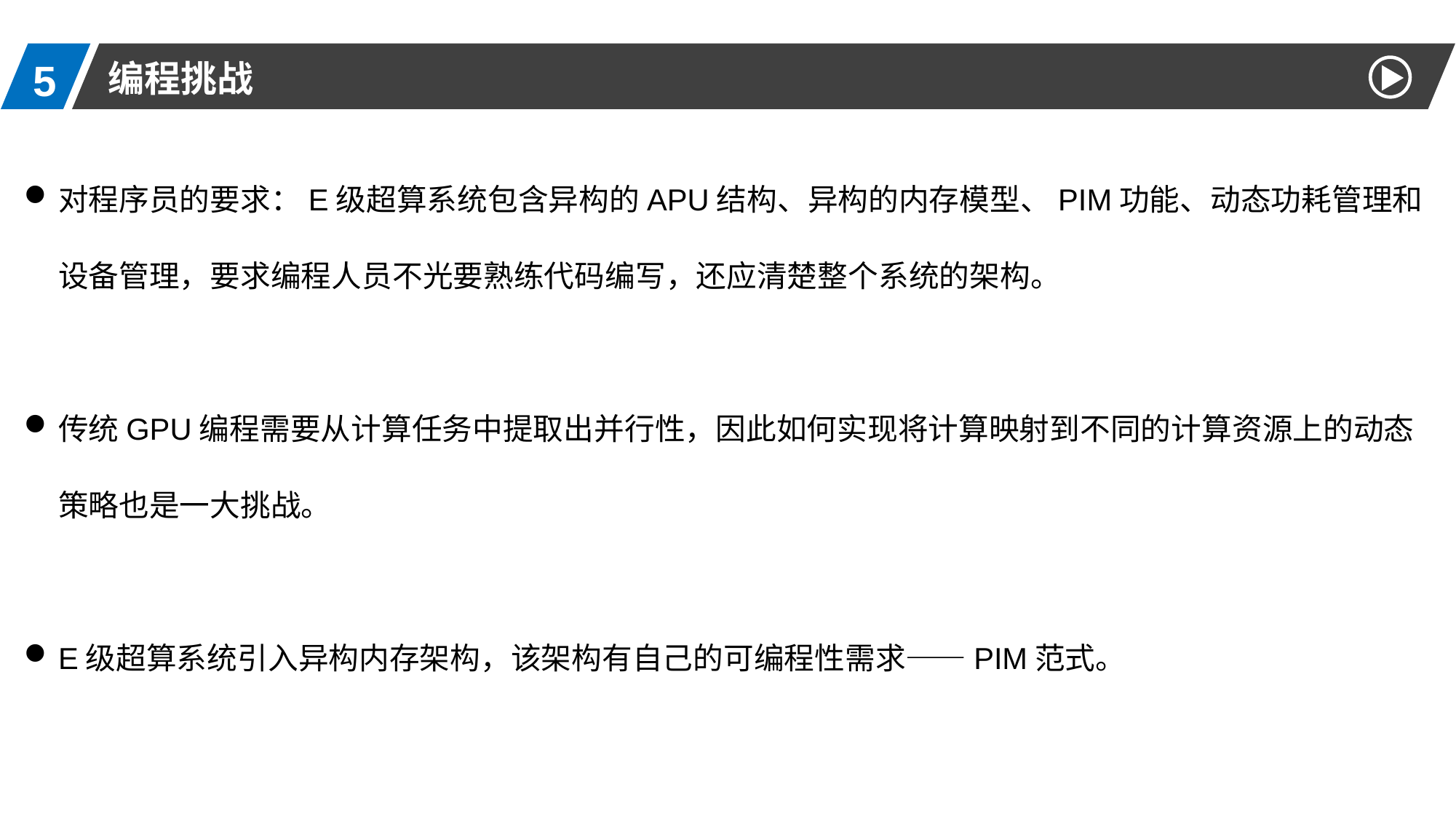

5
编程挑战

对程序员的要求：E级超算系统包含异构的APU结构、异构的内存模型、PIM功能、动态功耗管理和设备管理，要求编程人员不光要熟练代码编写，还应清楚整个系统的架构。

传统GPU编程需要从计算任务中提取出并行性，因此如何实现将计算映射到不同的计算资源上的动态策略也是一大挑战。

E级超算系统引入异构内存架构，该架构有自己的可编程性需求——PIM范式。